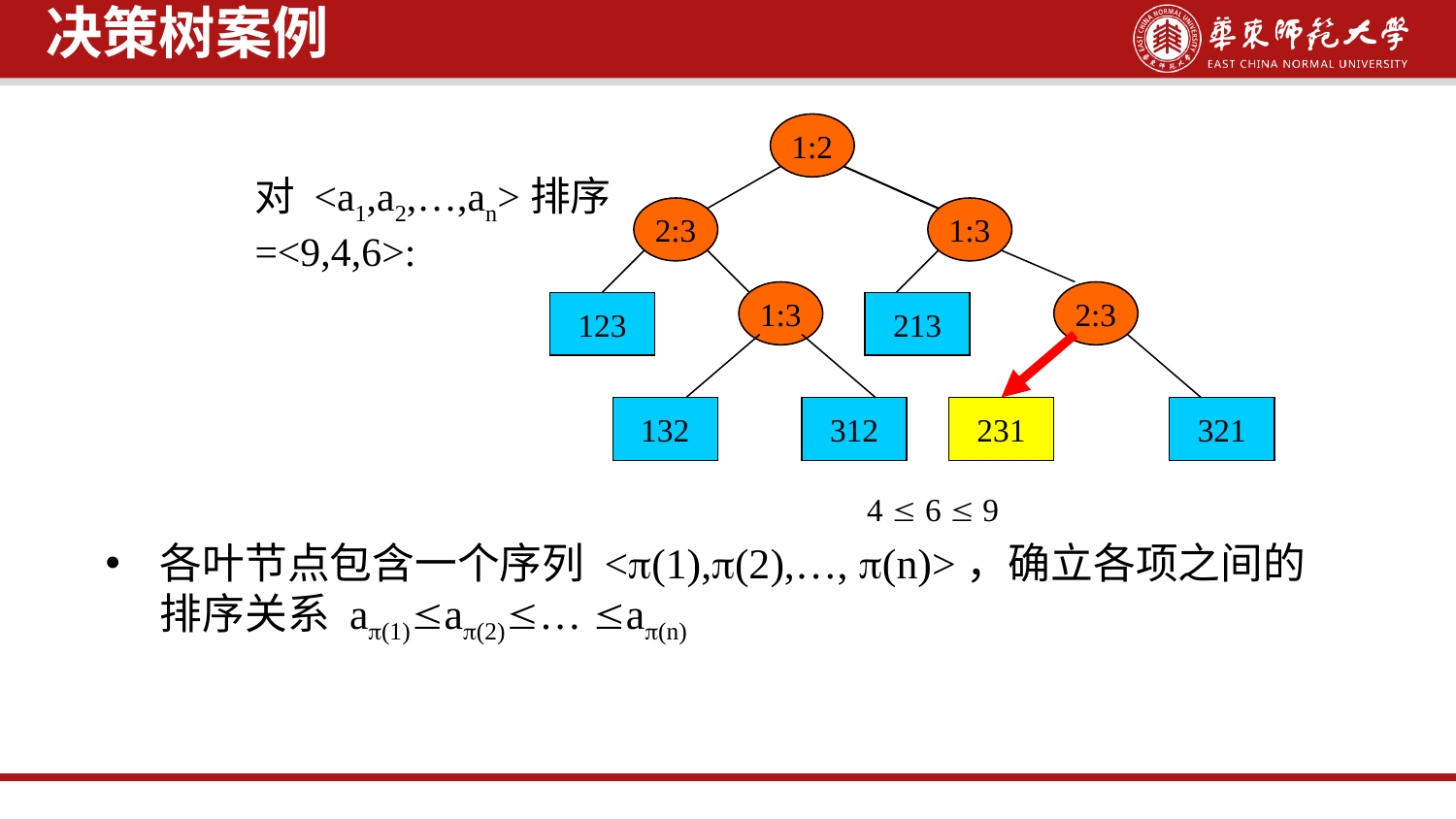

决策树案例
1:2

2:3
1:3

1:3
2:3
123
213

132
312
231
321

各叶节点包含一个序列 <π(1),π(2),…, π(n)>，确立各项之间的排序关系 aπ(1)≤aπ(2)≤… ≤aπ(n)
对 <a1,a2,…,an>排序
=<9,4,6>:
4 ≤ 6 ≤ 9